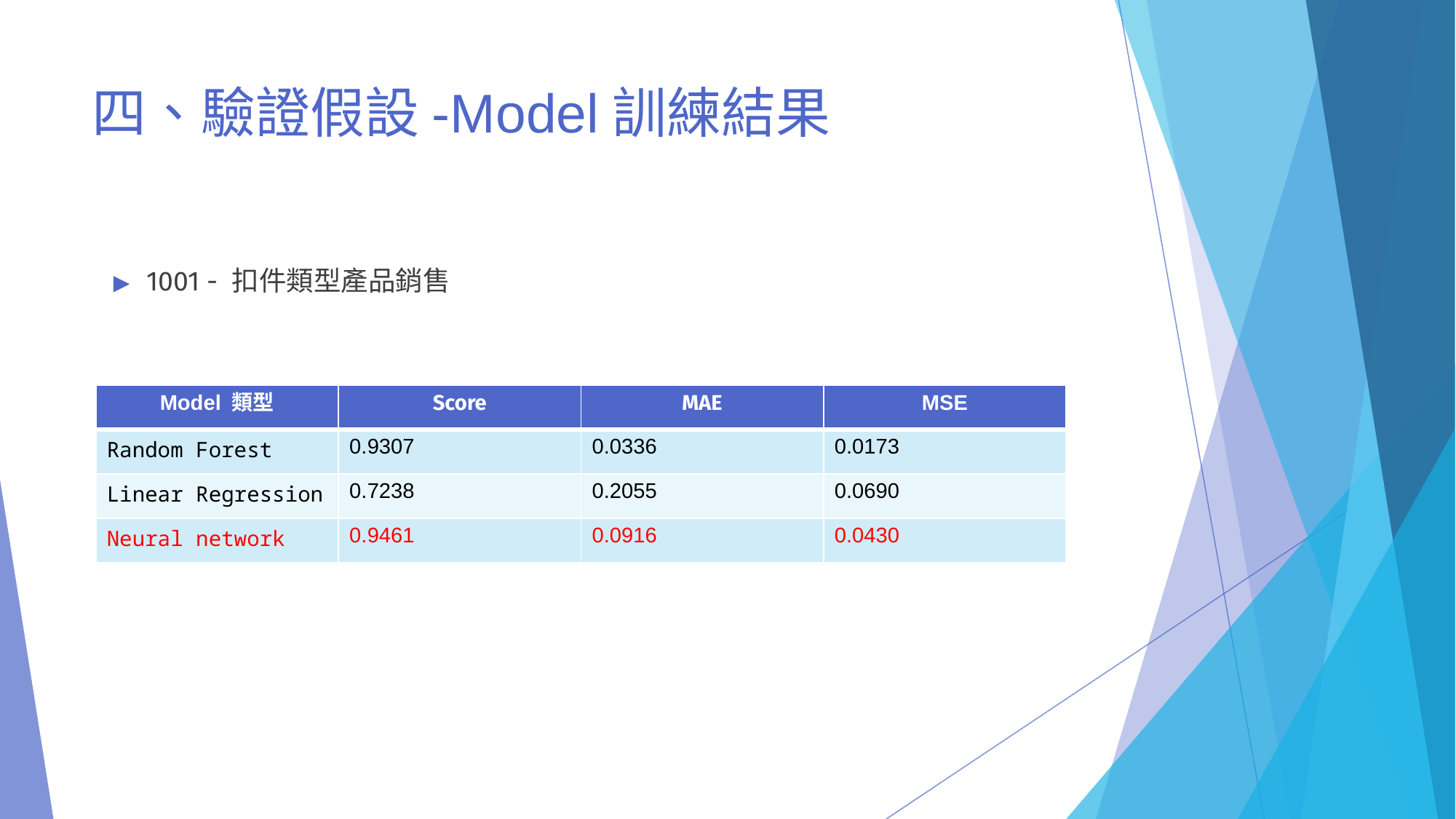

# 四、驗證假設-Model訓練結果
1001 - 扣件類型產品銷售
| Model 類型 | Score | MAE | MSE |
| --- | --- | --- | --- |
| Random Forest | 0.9307 | 0.0336 | 0.0173 |
| Linear Regression | 0.7238 | 0.2055 | 0.0690 |
| Neural network | 0.9461 | 0.0916 | 0.0430 |